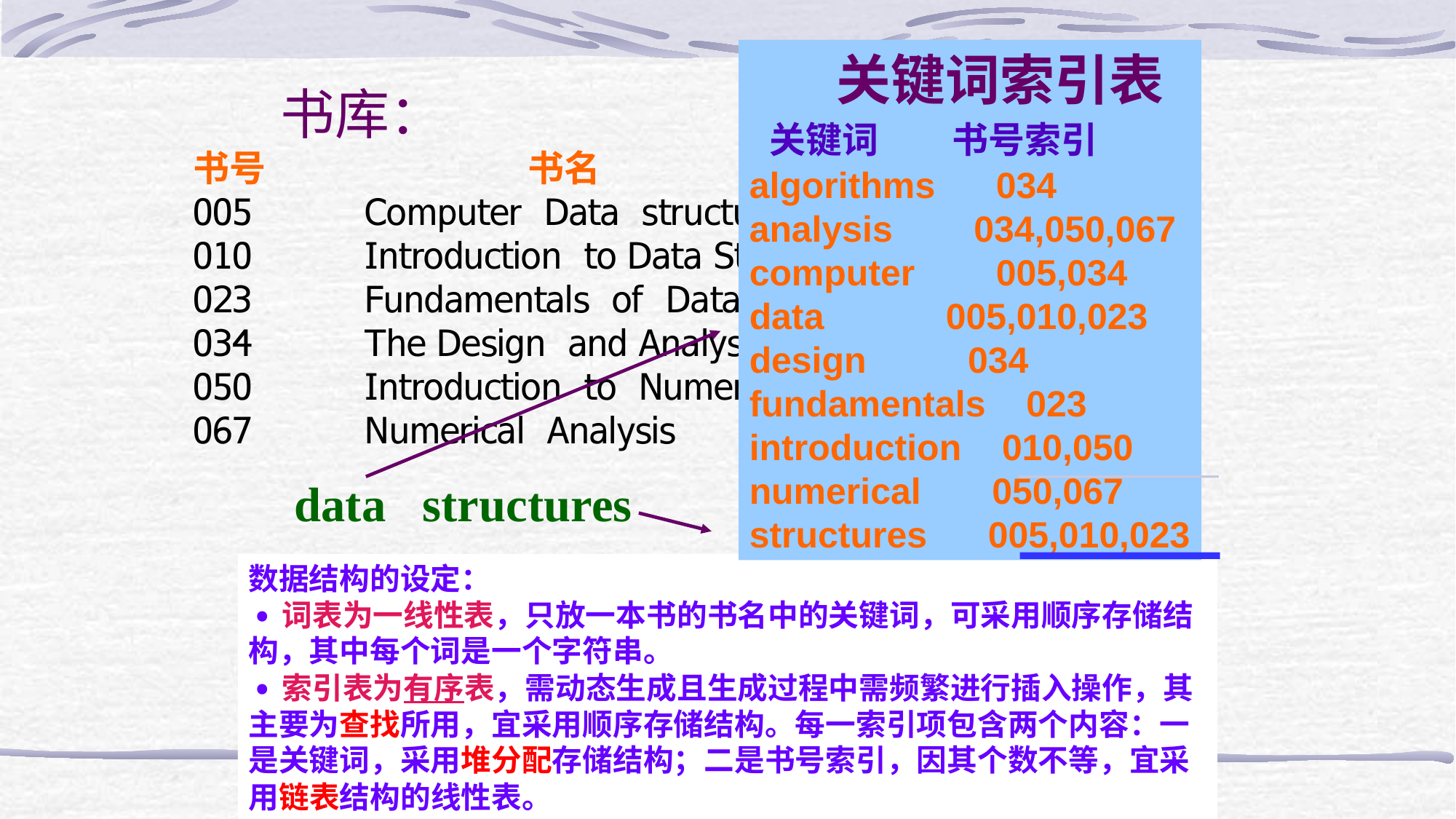

关键词索引表
 关键词         书号索引
algorithms      034
analysis        034,050,067
computer        005,034
data            005,010,023
design          034
fundamentals    023
introduction    010,050
numerical       050,067
structures      005,010,023
      书库：
书号                                书名
005          Computer  Data  structures
010          Introduction  to Data Structures
023          Fundamentals  of  Data Structures
034          The Design  and Analysis of  Computer Algorithms
050          Introduction  to  Numerical  Analysis
067          Numerical  Analysis

data   structures

数据结构的设定：
 •词表为一线性表，只放一本书的书名中的关键词，可采用顺序存储结构，其中每个词是一个字符串。
 •索引表为有序表，需动态生成且生成过程中需频繁进行插入操作，其主要为查找所用，宜采用顺序存储结构。每一索引项包含两个内容：一是关键词，采用堆分配存储结构；二是书号索引，因其个数不等，宜采用链表结构的线性表。

36